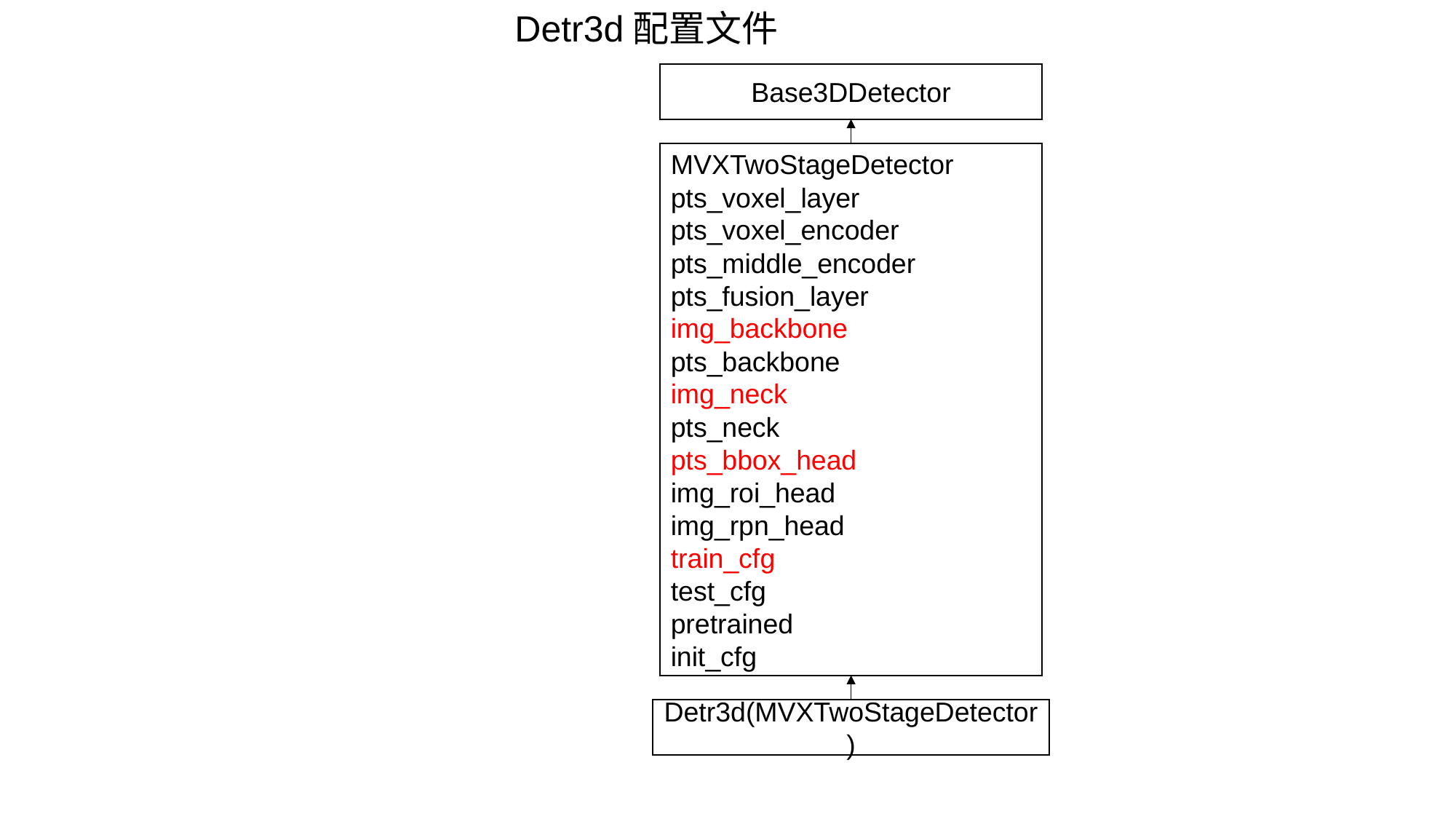

Detr3d配置文件
Base3DDetector
MVXTwoStageDetector
pts_voxel_layer
pts_voxel_encoder
pts_middle_encoder
pts_fusion_layer
img_backbone
pts_backbone
img_neck
pts_neck
pts_bbox_head
img_roi_head
img_rpn_head
train_cfg
test_cfg
pretrained
init_cfg
Detr3d(MVXTwoStageDetector)